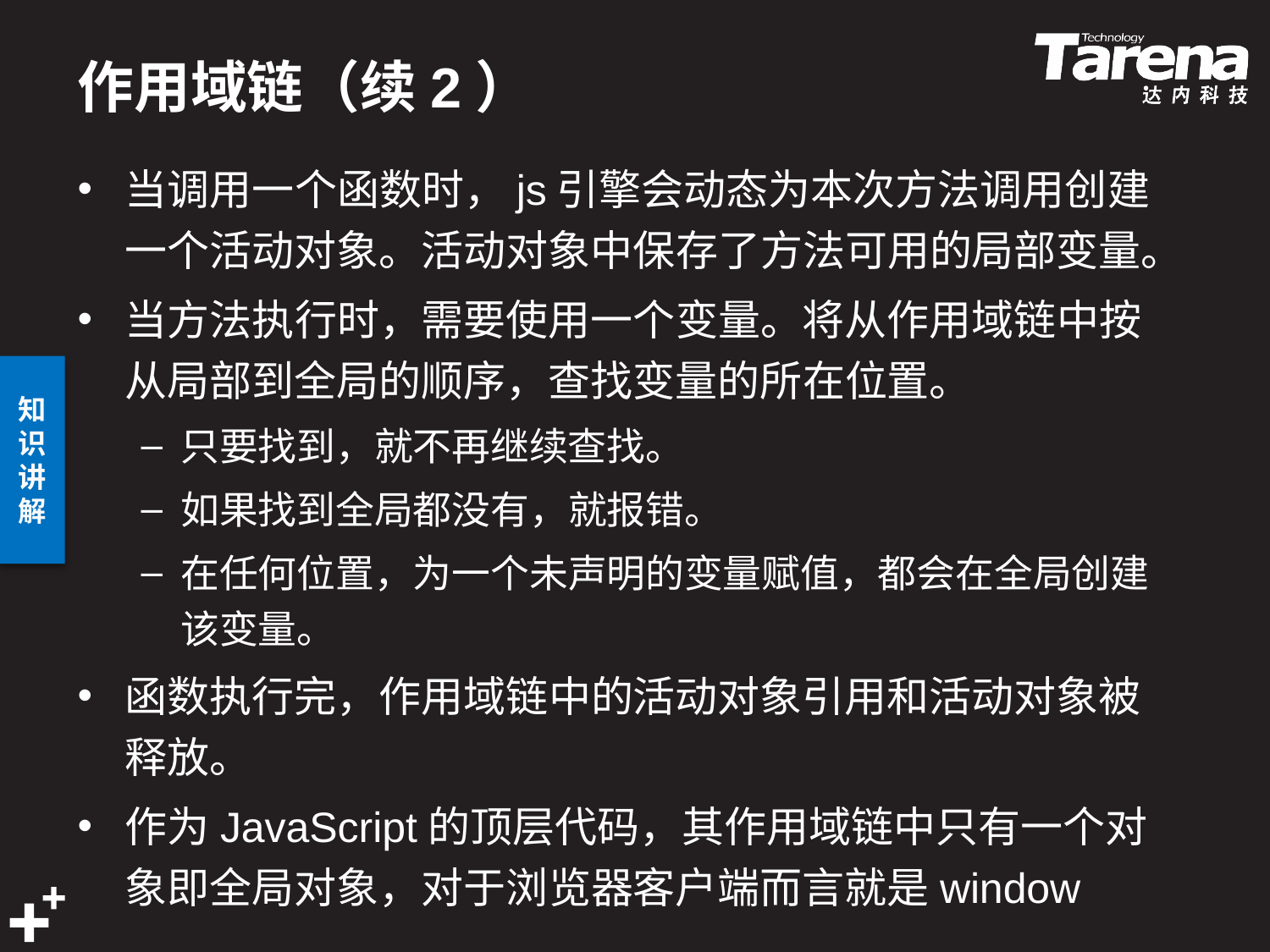

# 作用域链（续2）
当调用一个函数时，js引擎会动态为本次方法调用创建一个活动对象。活动对象中保存了方法可用的局部变量。
当方法执行时，需要使用一个变量。将从作用域链中按从局部到全局的顺序，查找变量的所在位置。
只要找到，就不再继续查找。
如果找到全局都没有，就报错。
在任何位置，为一个未声明的变量赋值，都会在全局创建该变量。
函数执行完，作用域链中的活动对象引用和活动对象被释放。
作为JavaScript的顶层代码，其作用域链中只有一个对象即全局对象，对于浏览器客户端而言就是window